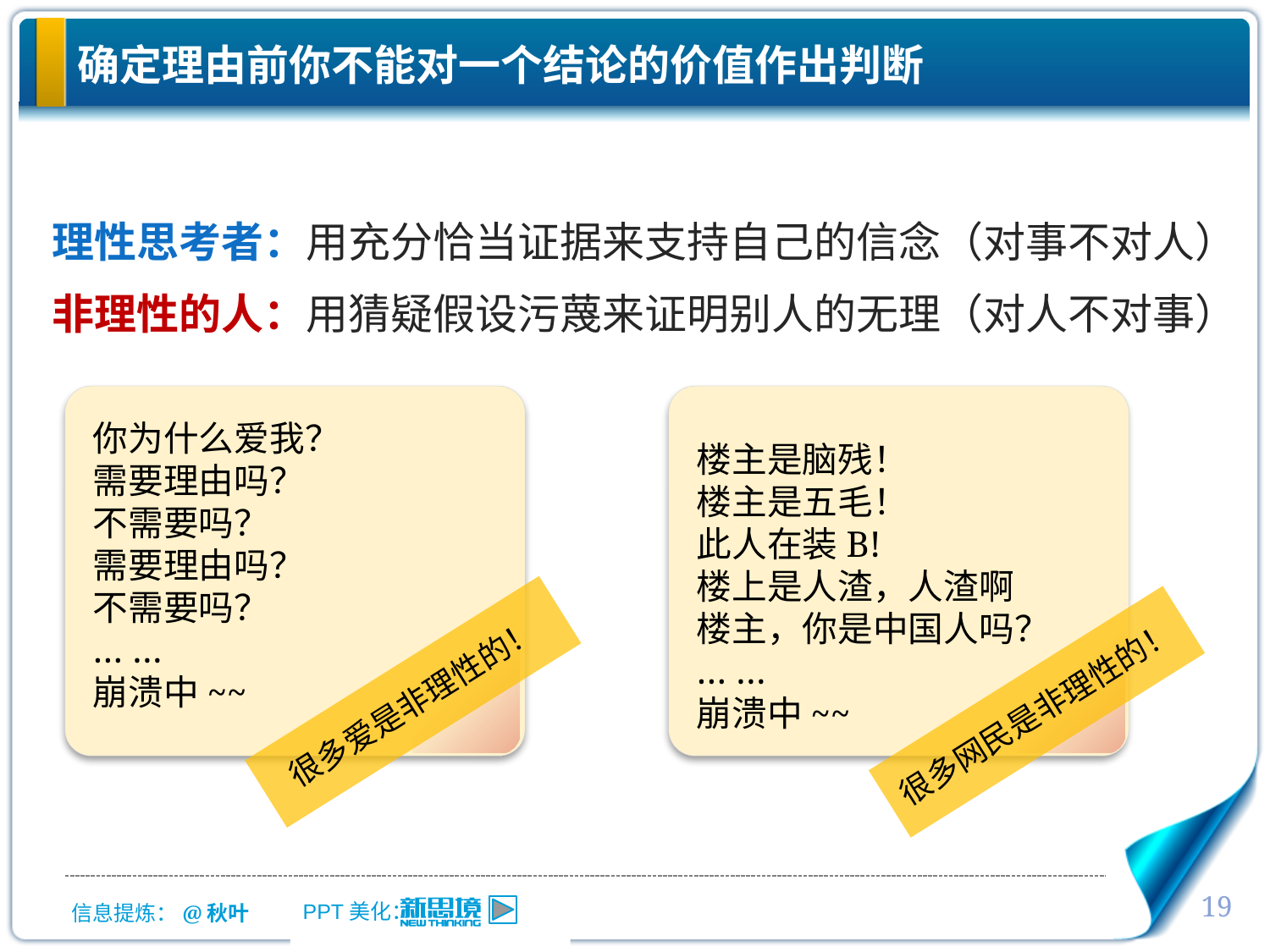

# 确定理由前你不能对一个结论的价值作出判断
理性思考者：用充分恰当证据来支持自己的信念（对事不对人）
非理性的人：用猜疑假设污蔑来证明别人的无理（对人不对事）
你为什么爱我？
需要理由吗？
不需要吗？
需要理由吗？
不需要吗？
… …
崩溃中~~

楼主是脑残！
楼主是五毛！
此人在装B!
楼上是人渣，人渣啊
楼主，你是中国人吗？
… …
崩溃中~~

很多爱是非理性的！
很多网民是非理性的！
19